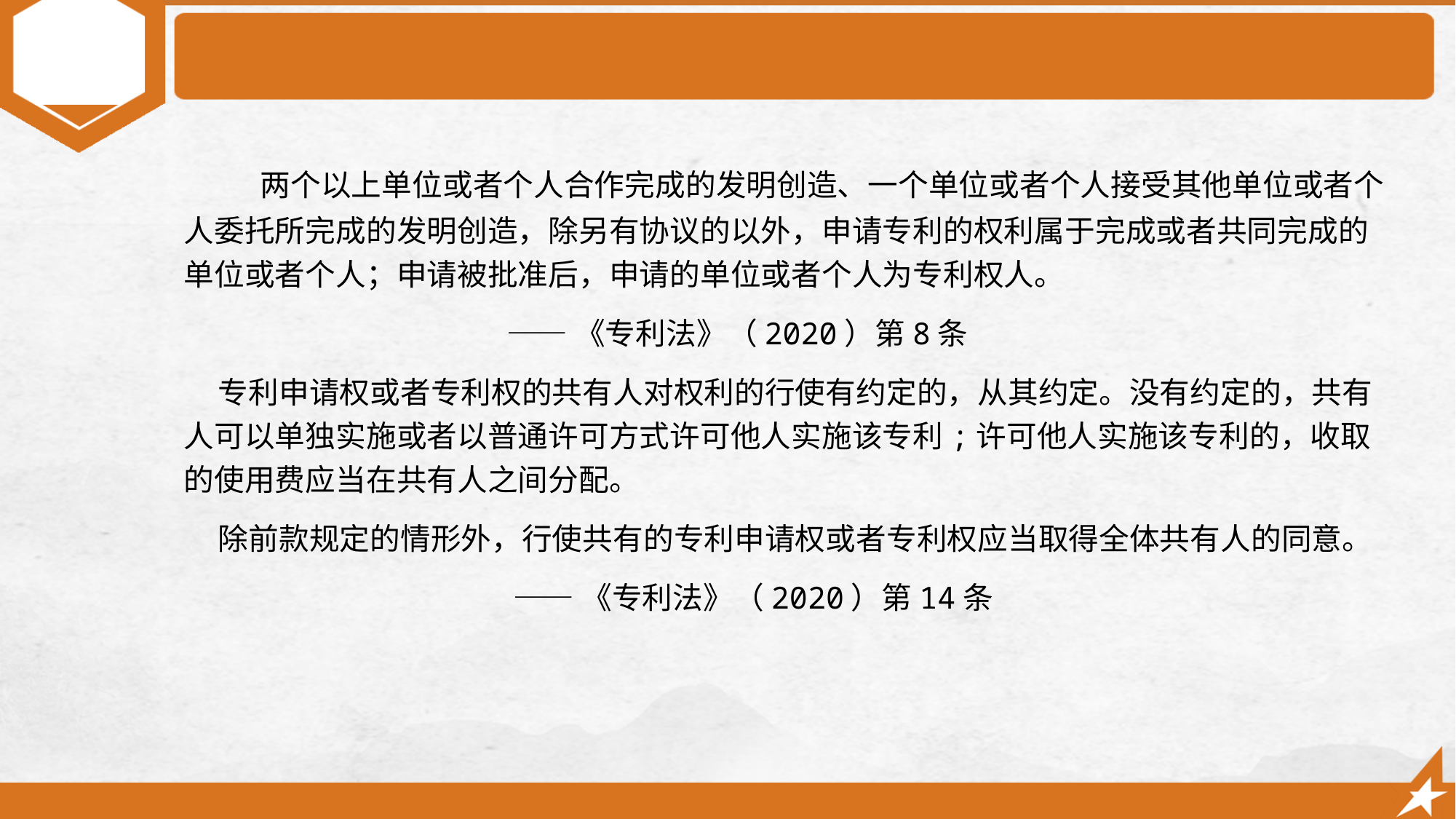

两个以上单位或者个人合作完成的发明创造、一个单位或者个人接受其他单位或者个人委托所完成的发明创造，除另有协议的以外，申请专利的权利属于完成或者共同完成的单位或者个人；申请被批准后，申请的单位或者个人为专利权人。
                                                ——《专利法》（2020）第8条
    专利申请权或者专利权的共有人对权利的行使有约定的，从其约定。没有约定的，共有人可以单独实施或者以普通许可方式许可他人实施该专利;许可他人实施该专利的，收取的使用费应当在共有人之间分配。
    除前款规定的情形外，行使共有的专利申请权或者专利权应当取得全体共有人的同意。
                                                 ——《专利法》（2020）第14条